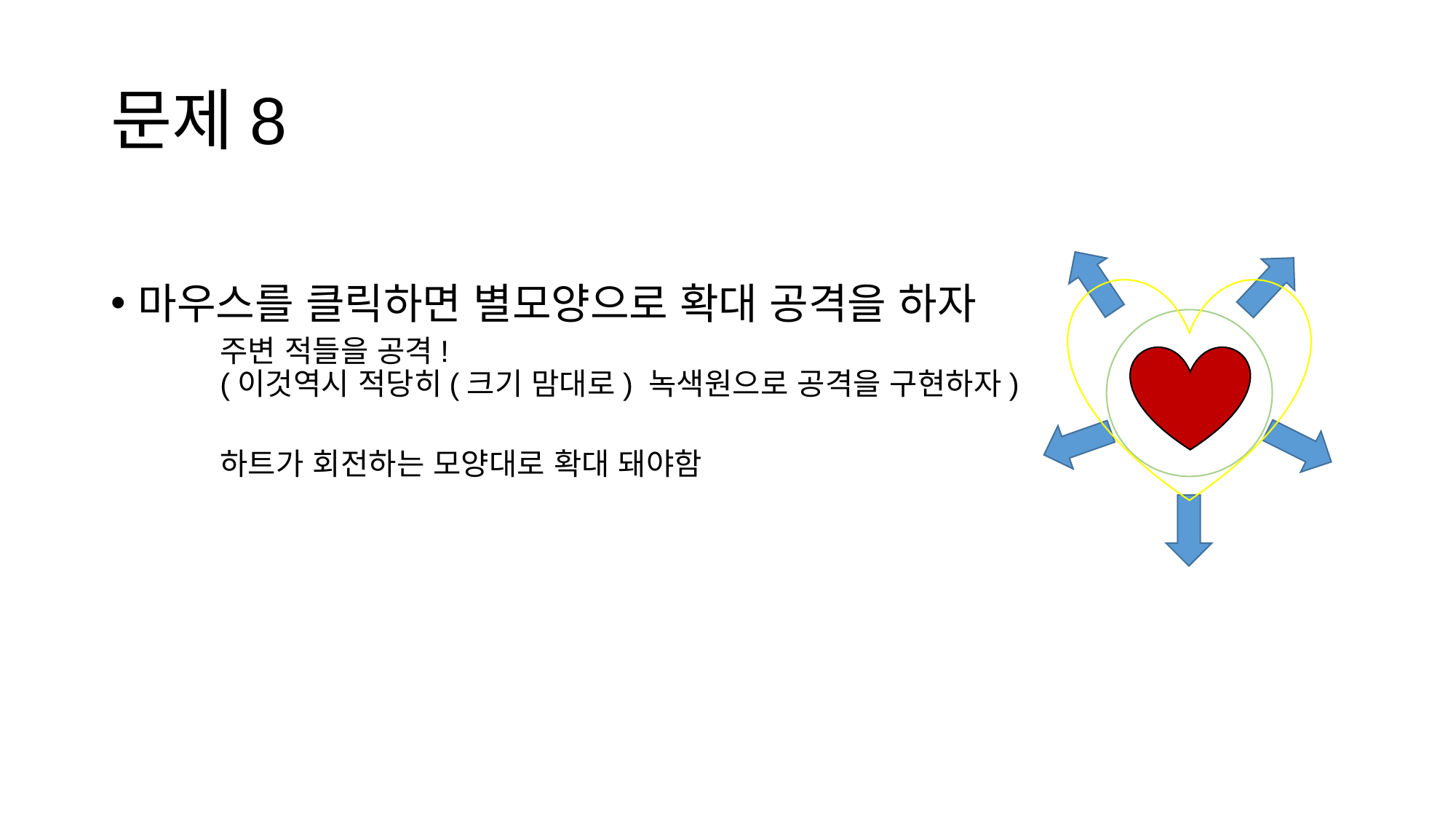

# 문제8

마우스를 클릭하면 별모양으로 확대 공격을 하자
주변 적들을 공격!
(이것역시 적당히(크기 맘대로) 녹색원으로 공격을 구현하자)

하트가 회전하는 모양대로 확대 돼야함